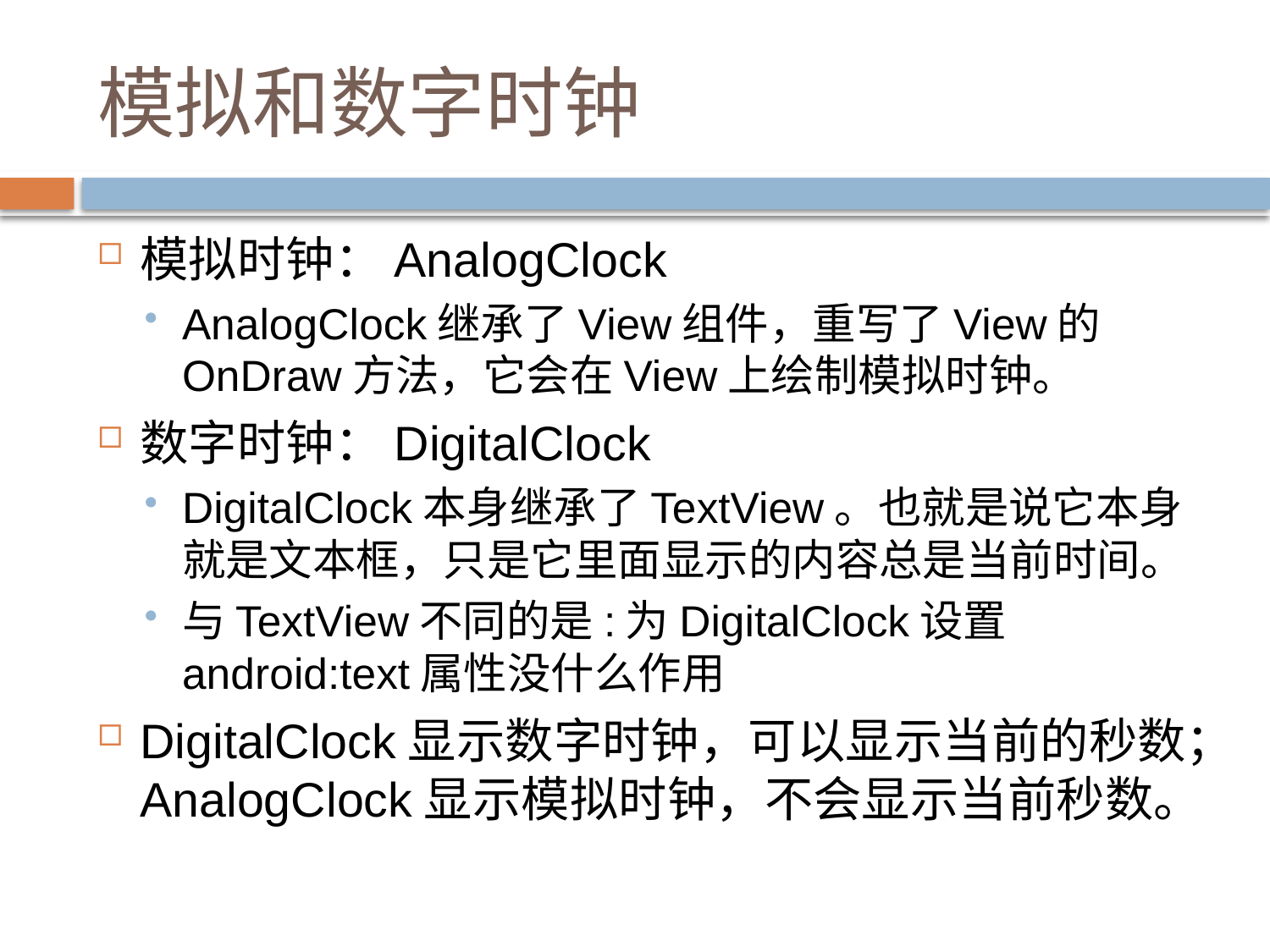

# 模拟和数字时钟
模拟时钟：AnalogClock
AnalogClock继承了View组件，重写了View的OnDraw方法，它会在View上绘制模拟时钟。
数字时钟：DigitalClock
DigitalClock本身继承了TextView。也就是说它本身就是文本框，只是它里面显示的内容总是当前时间。
与TextView不同的是:为DigitalClock设置android:text属性没什么作用
DigitalClock显示数字时钟，可以显示当前的秒数；AnalogClock显示模拟时钟，不会显示当前秒数。